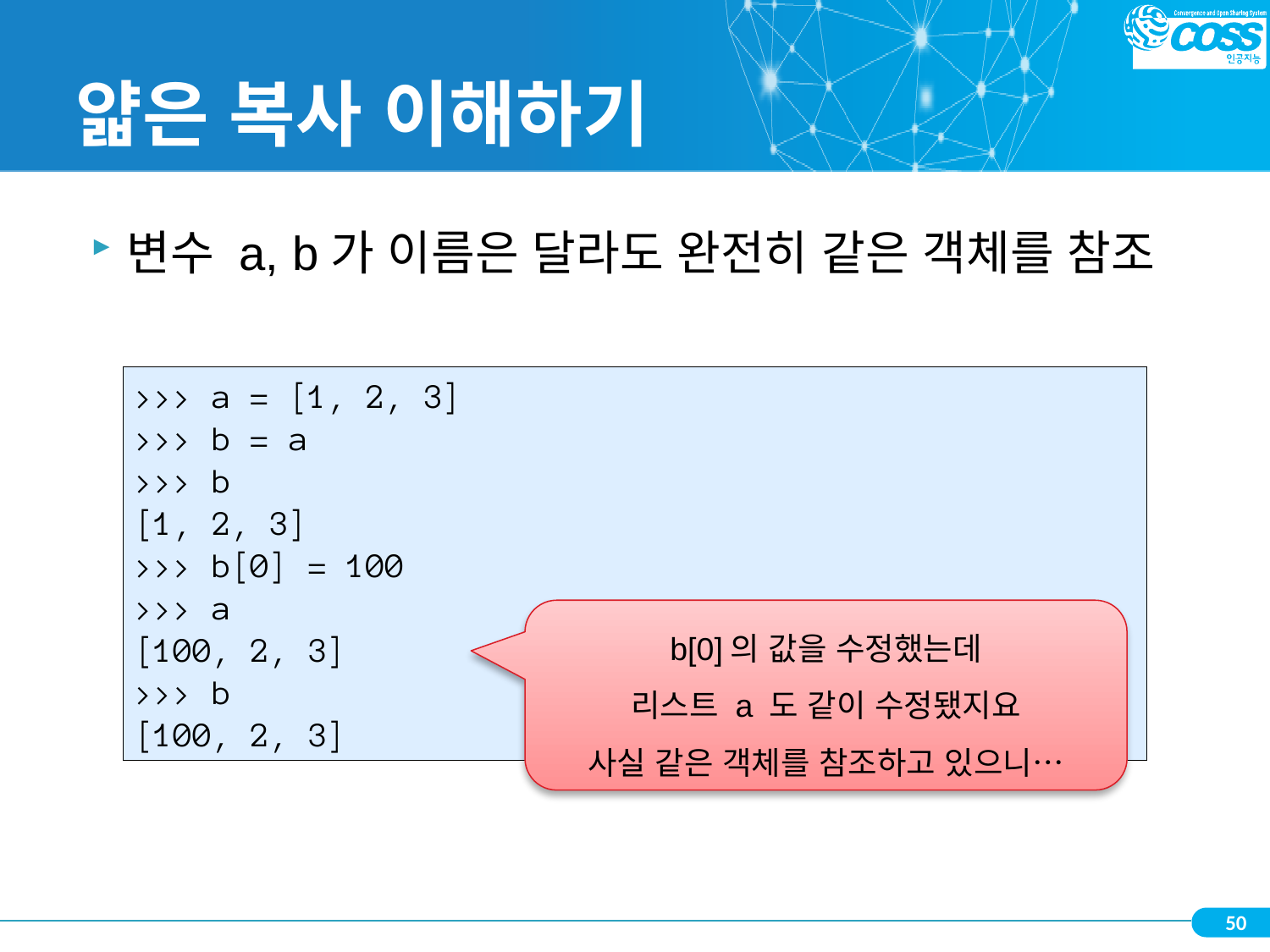

# 얇은 복사 이해하기
변수 a, b가 이름은 달라도 완전히 같은 객체를 참조
>>> a = [1, 2, 3]
>>> b = a
>>> b
[1, 2, 3]
>>> b[0] = 100
>>> a
[100, 2, 3]
>>> b
[100, 2, 3]
b[0]의 값을 수정했는데
리스트 a 도 같이 수정됐지요
사실 같은 객체를 참조하고 있으니…